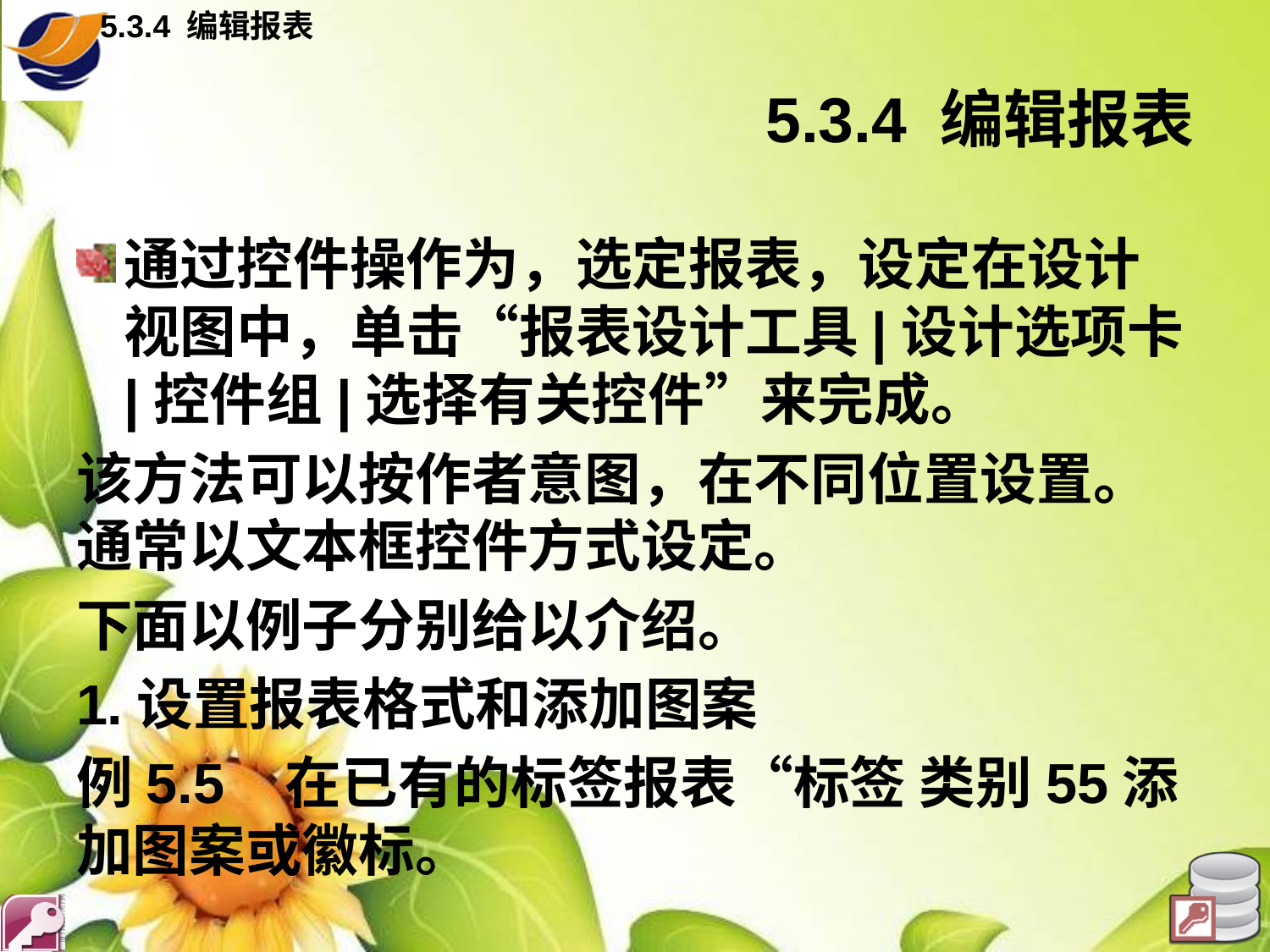

5.3.4 编辑报表
# 5.3.4 编辑报表
通过控件操作为，选定报表，设定在设计视图中，单击“报表设计工具|设计选项卡|控件组|选择有关控件”来完成。
该方法可以按作者意图，在不同位置设置。通常以文本框控件方式设定。
下面以例子分别给以介绍。
1.设置报表格式和添加图案
例5.5   在已有的标签报表“标签 类别55添加图案或徽标。